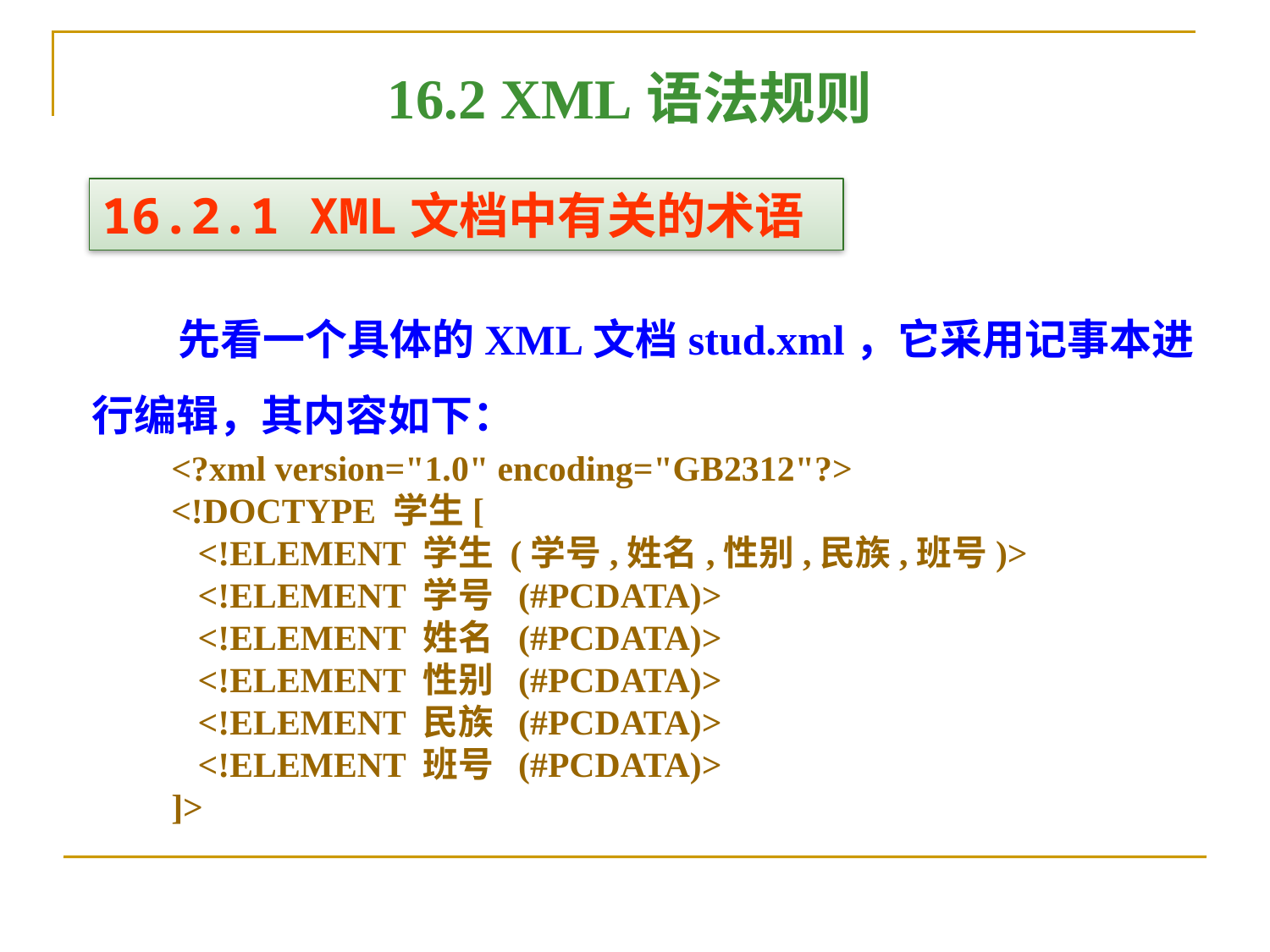

16.2 XML语法规则
16.2.1 XML文档中有关的术语
        先看一个具体的XML文档stud.xml，它采用记事本进行编辑，其内容如下：
<?xml version="1.0" encoding="GB2312"?>
<!DOCTYPE 学生[
   <!ELEMENT 学生 (学号,姓名,性别,民族,班号)>
   <!ELEMENT 学号  (#PCDATA)>
   <!ELEMENT 姓名  (#PCDATA)>
   <!ELEMENT 性别  (#PCDATA)>
   <!ELEMENT 民族  (#PCDATA)>
   <!ELEMENT 班号  (#PCDATA)>
]>